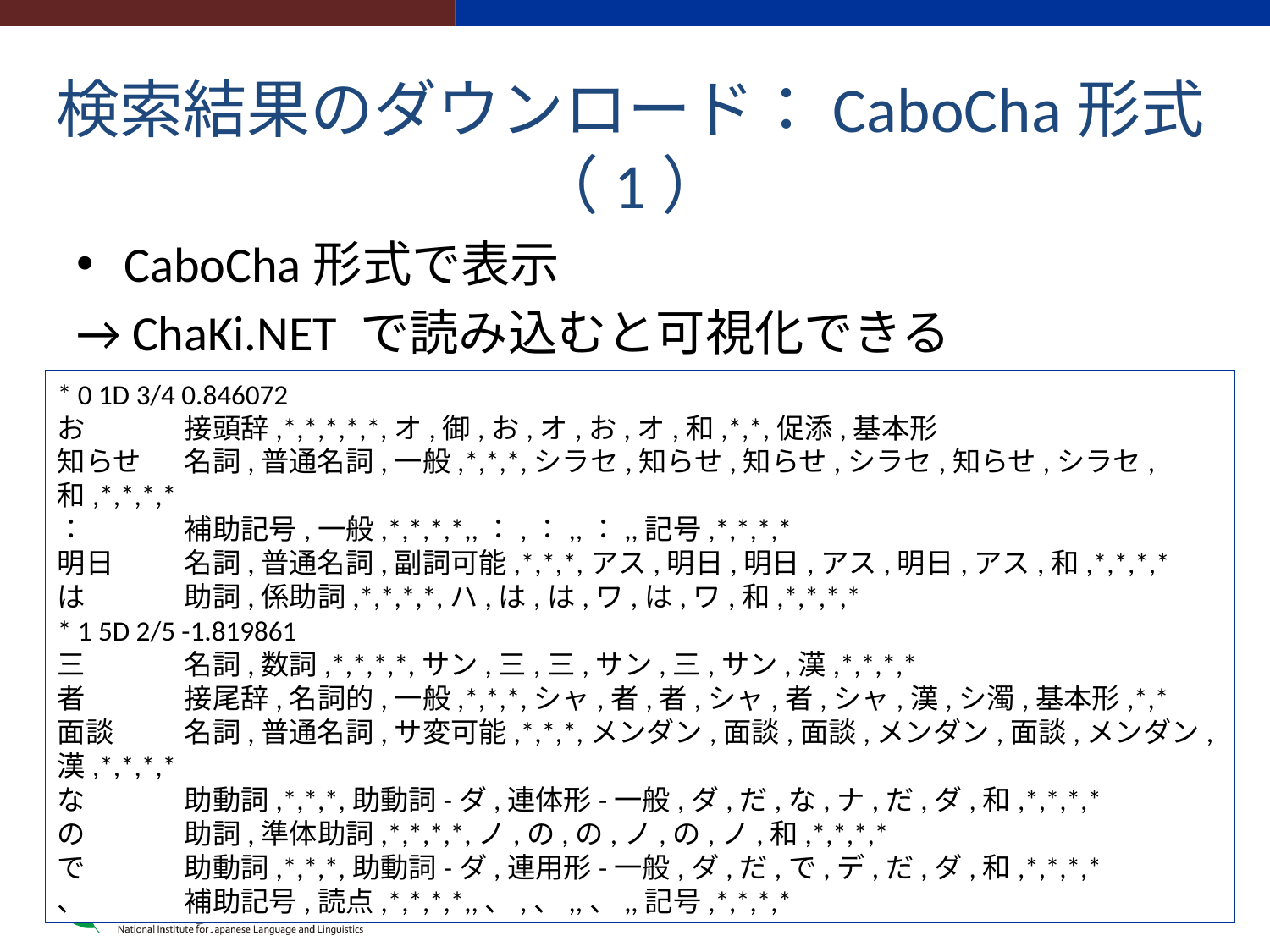

検索結果のダウンロード：CaboCha形式（1）

CaboCha形式で表示
→ ChaKi.NET で読み込むと可視化できる
* 0 1D 3/4 0.846072
お	接頭辞,*,*,*,*,*,オ,御,お,オ,お,オ,和,*,*,促添,基本形
知らせ	名詞,普通名詞,一般,*,*,*,シラセ,知らせ,知らせ,シラセ,知らせ,シラセ,和,*,*,*,*
：	補助記号,一般,*,*,*,*,,：,：,,：,,記号,*,*,*,*
明日	名詞,普通名詞,副詞可能,*,*,*,アス,明日,明日,アス,明日,アス,和,*,*,*,*
は	助詞,係助詞,*,*,*,*,ハ,は,は,ワ,は,ワ,和,*,*,*,*
* 1 5D 2/5 -1.819861
三	名詞,数詞,*,*,*,*,サン,三,三,サン,三,サン,漢,*,*,*,*
者	接尾辞,名詞的,一般,*,*,*,シャ,者,者,シャ,者,シャ,漢,シ濁,基本形,*,*
面談	名詞,普通名詞,サ変可能,*,*,*,メンダン,面談,面談,メンダン,面談,メンダン,漢,*,*,*,*
な	助動詞,*,*,*,助動詞-ダ,連体形-一般,ダ,だ,な,ナ,だ,ダ,和,*,*,*,*
の	助詞,準体助詞,*,*,*,*,ノ,の,の,ノ,の,ノ,和,*,*,*,*
で	助動詞,*,*,*,助動詞-ダ,連用形-一般,ダ,だ,で,デ,だ,ダ,和,*,*,*,*
、	補助記号,読点,*,*,*,*,,、,、,,、,,記号,*,*,*,*
23